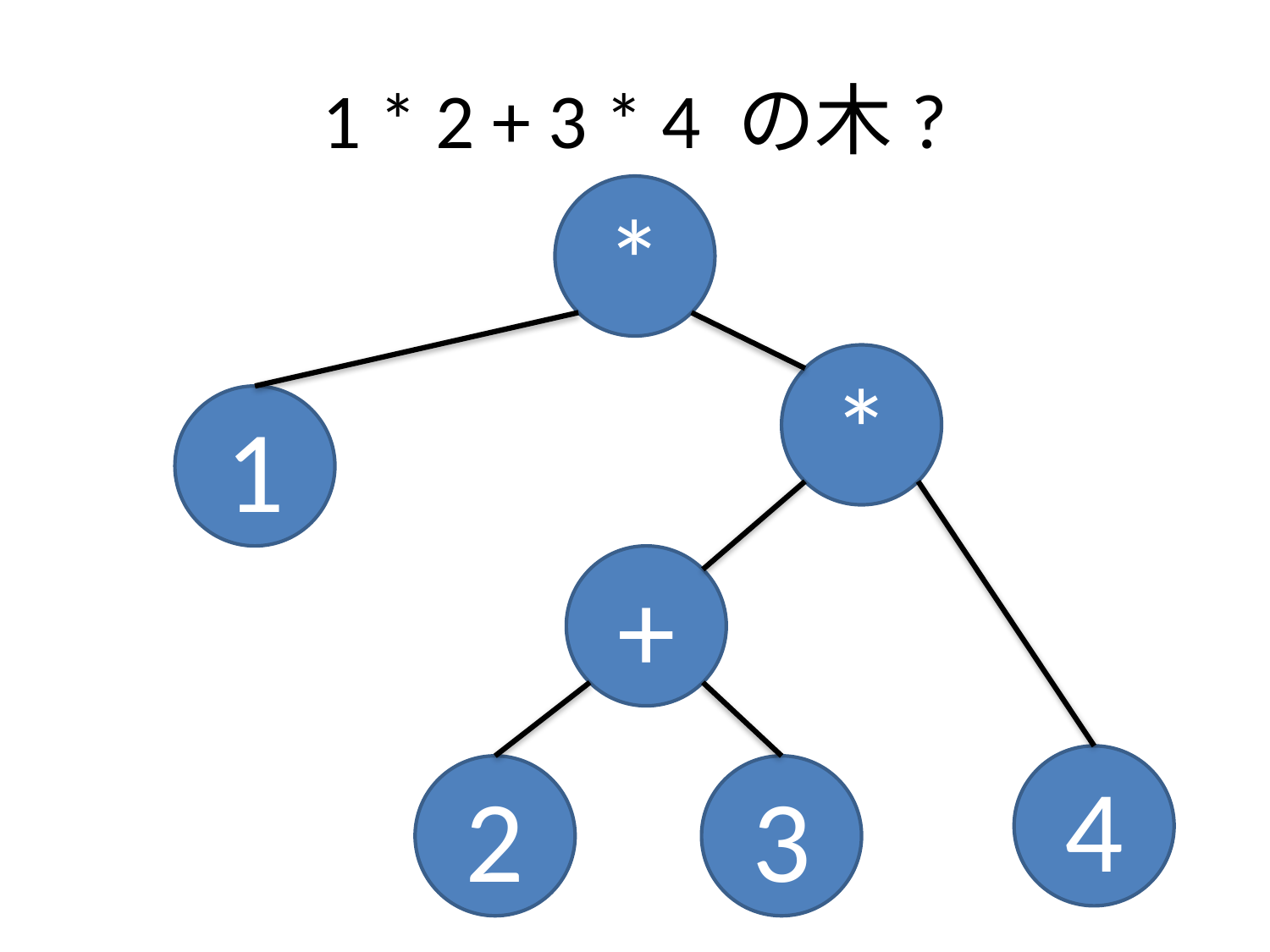

# 1 * 2 + 3 * 4 の木?
*
*
1
+
4
2
3